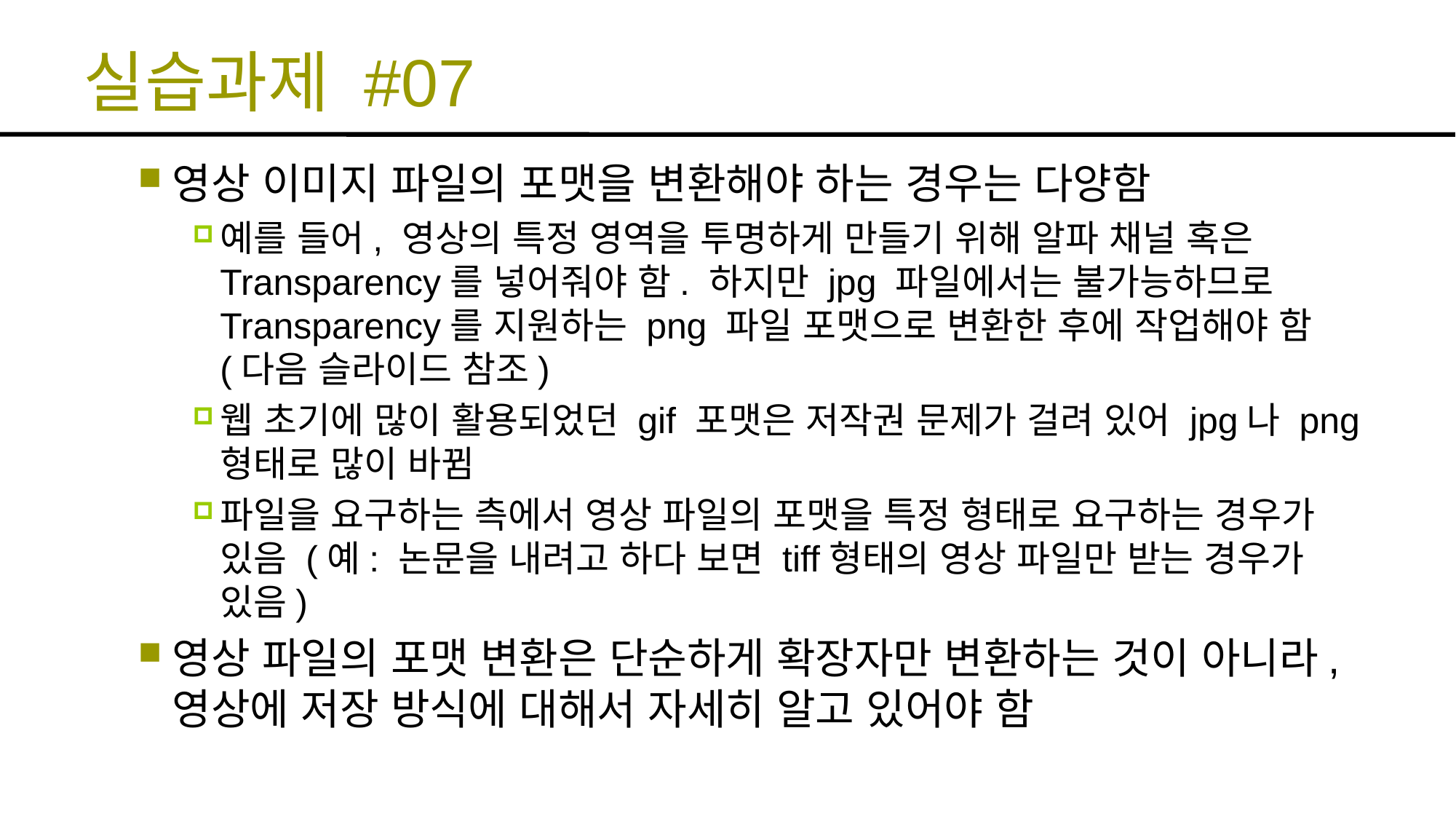

# 실습과제 #07
영상 이미지 파일의 포맷을 변환해야 하는 경우는 다양함
예를 들어, 영상의 특정 영역을 투명하게 만들기 위해 알파 채널 혹은 Transparency를 넣어줘야 함. 하지만 jpg 파일에서는 불가능하므로 Transparency를 지원하는 png 파일 포맷으로 변환한 후에 작업해야 함 (다음 슬라이드 참조)
웹 초기에 많이 활용되었던 gif 포맷은 저작권 문제가 걸려 있어 jpg나 png형태로 많이 바뀜
파일을 요구하는 측에서 영상 파일의 포맷을 특정 형태로 요구하는 경우가 있음 (예: 논문을 내려고 하다 보면 tiff형태의 영상 파일만 받는 경우가 있음)
영상 파일의 포맷 변환은 단순하게 확장자만 변환하는 것이 아니라, 영상에 저장 방식에 대해서 자세히 알고 있어야 함